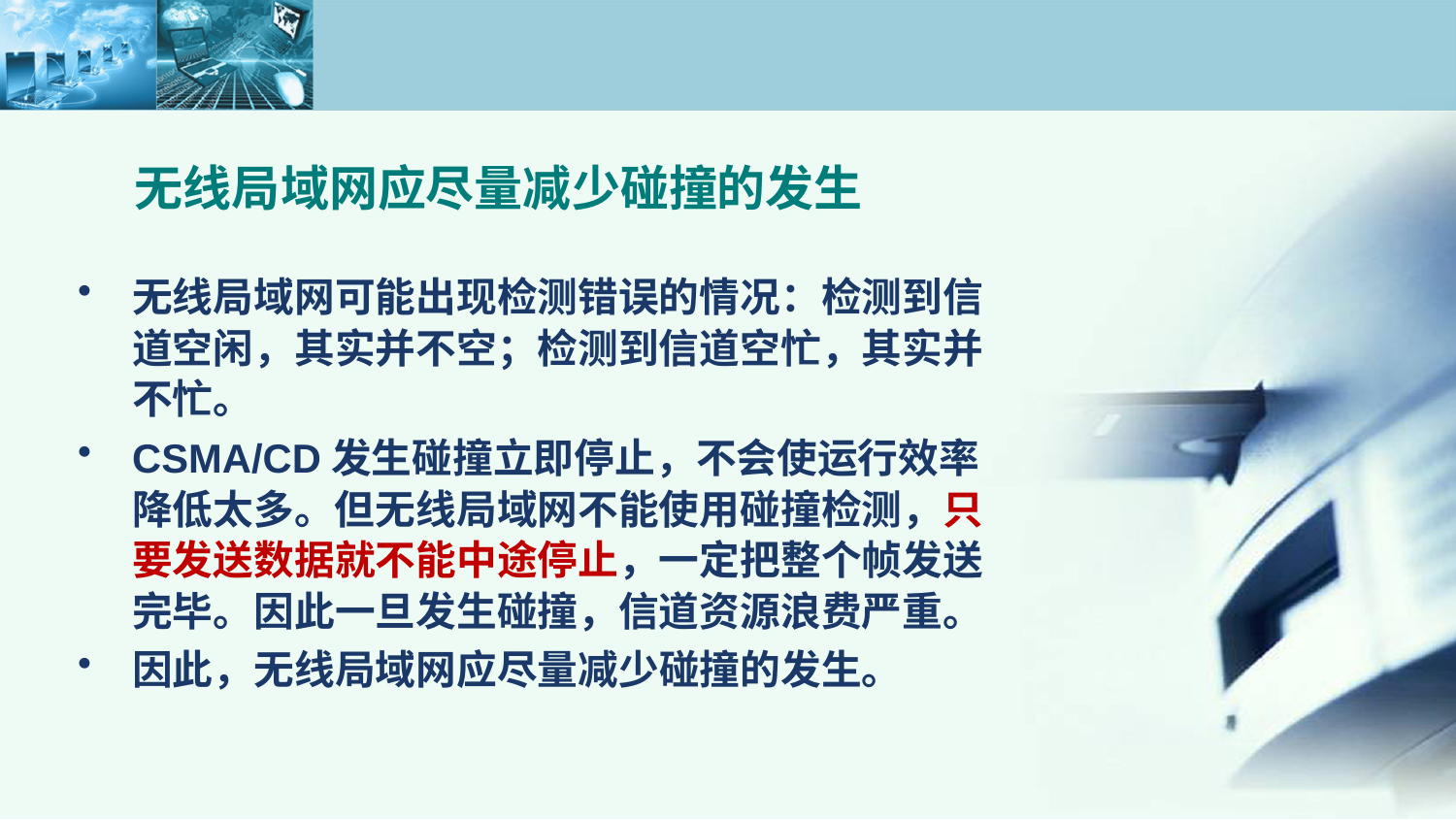

# 无线局域网应尽量减少碰撞的发生
无线局域网可能出现检测错误的情况：检测到信道空闲，其实并不空；检测到信道空忙，其实并不忙。
CSMA/CD发生碰撞立即停止，不会使运行效率降低太多。但无线局域网不能使用碰撞检测，只要发送数据就不能中途停止，一定把整个帧发送完毕。因此一旦发生碰撞，信道资源浪费严重。
因此，无线局域网应尽量减少碰撞的发生。